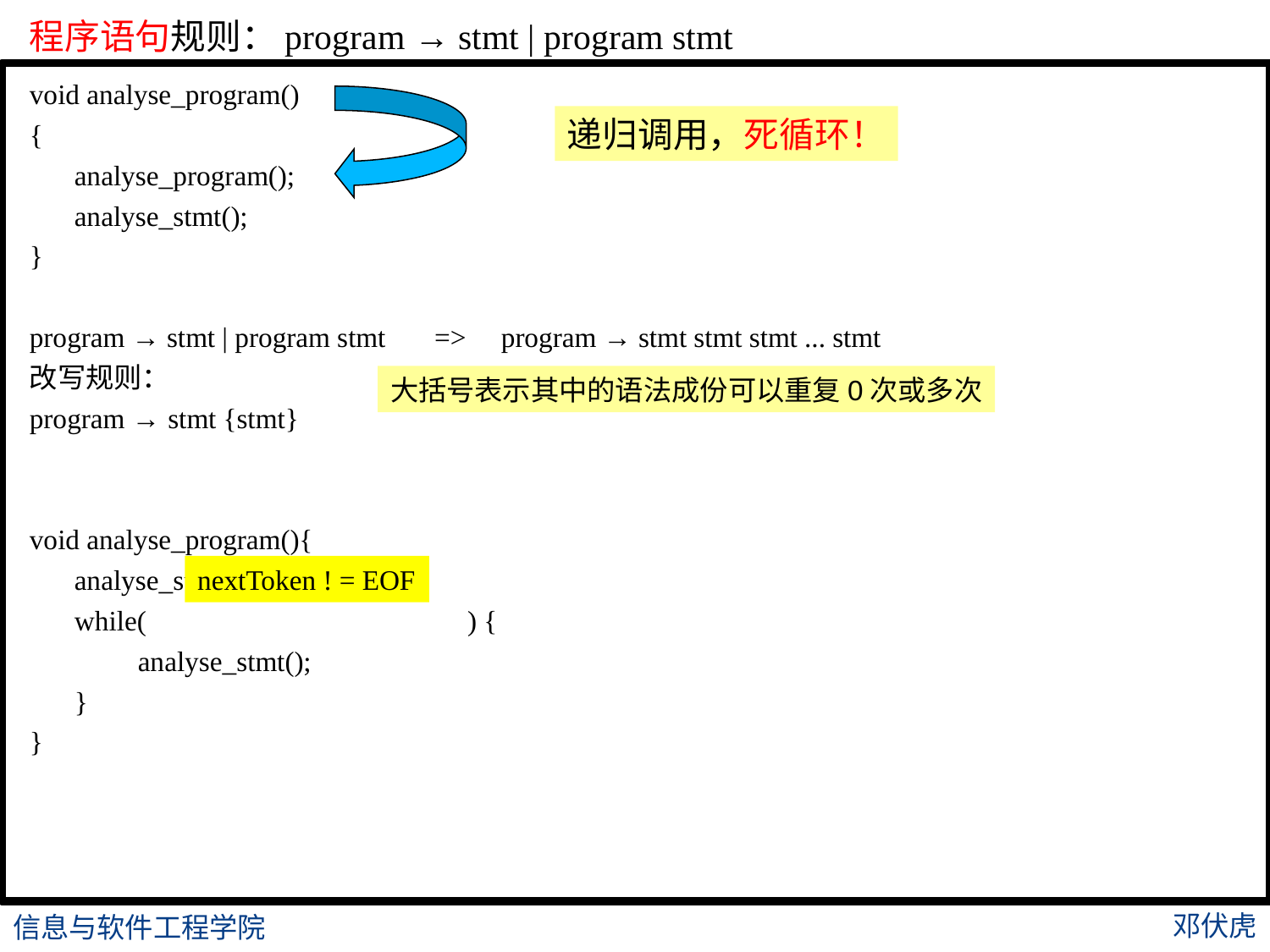

程序语句规则：program → stmt | program stmt
void analyse_program()
{
analyse_program();
analyse_stmt();
}

program → stmt | program stmt       =>     program → stmt stmt stmt ... stmt
改写规则：
program → stmt {stmt}

void analyse_program(){
analyse_stmt();
while(                                              ) {
analyse_stmt();
}
}

递归调用，死循环！
大括号表示其中的语法成份可以重复0次或多次
nextToken ! = EOF
30
邓伏虎
信息与软件工程学院